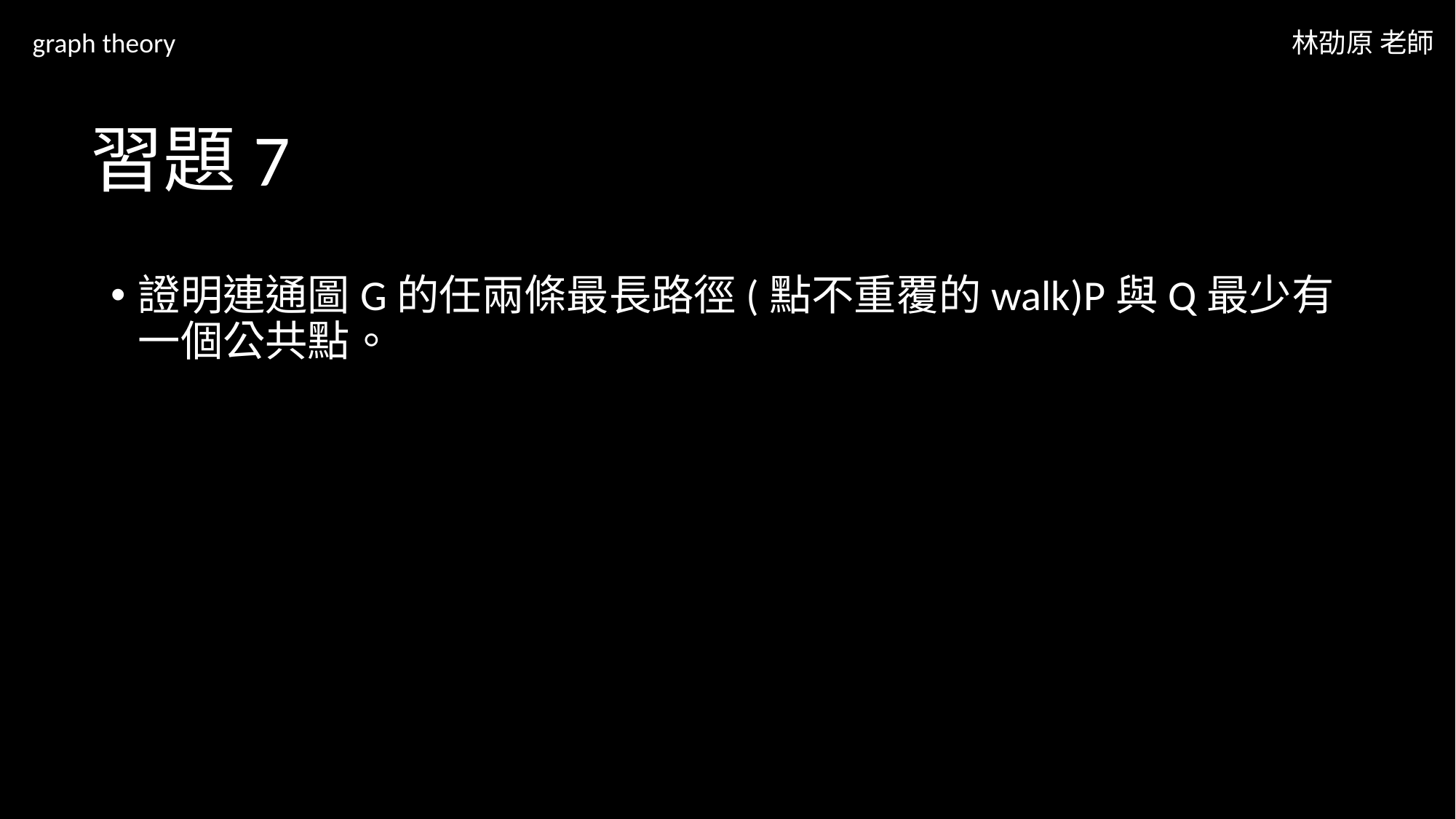

graph theory
林劭原 老師
# 習題7
證明連通圖G的任兩條最長路徑(點不重覆的walk)P與Q最少有一個公共點。